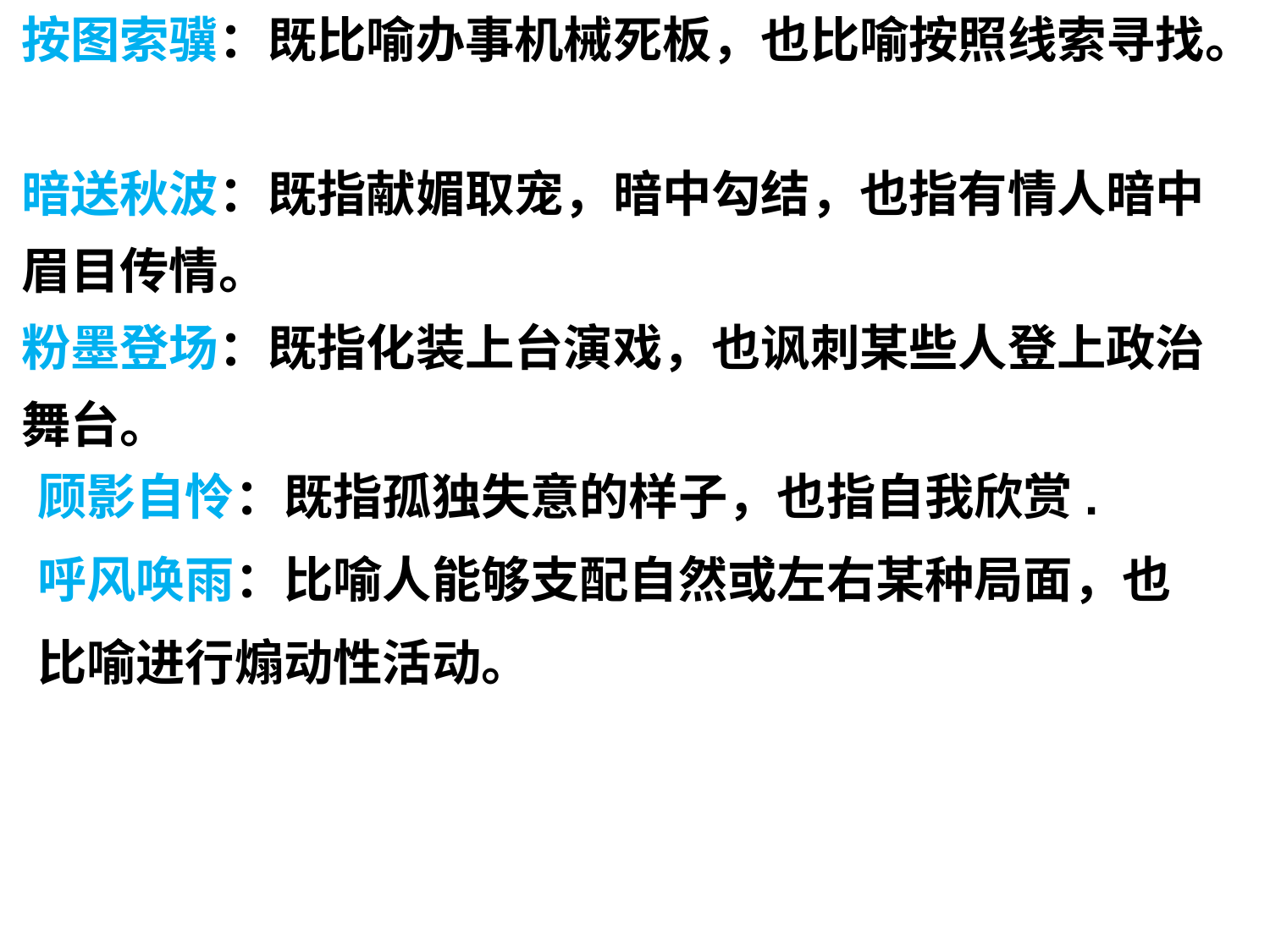

按图索骥：既比喻办事机械死板，也比喻按照线索寻找。
暗送秋波：既指献媚取宠，暗中勾结，也指有情人暗中眉目传情。
粉墨登场：既指化装上台演戏，也讽刺某些人登上政治舞台。

顾影自怜：既指孤独失意的样子，也指自我欣赏.
呼风唤雨：比喻人能够支配自然或左右某种局面，也比喻进行煽动性活动。